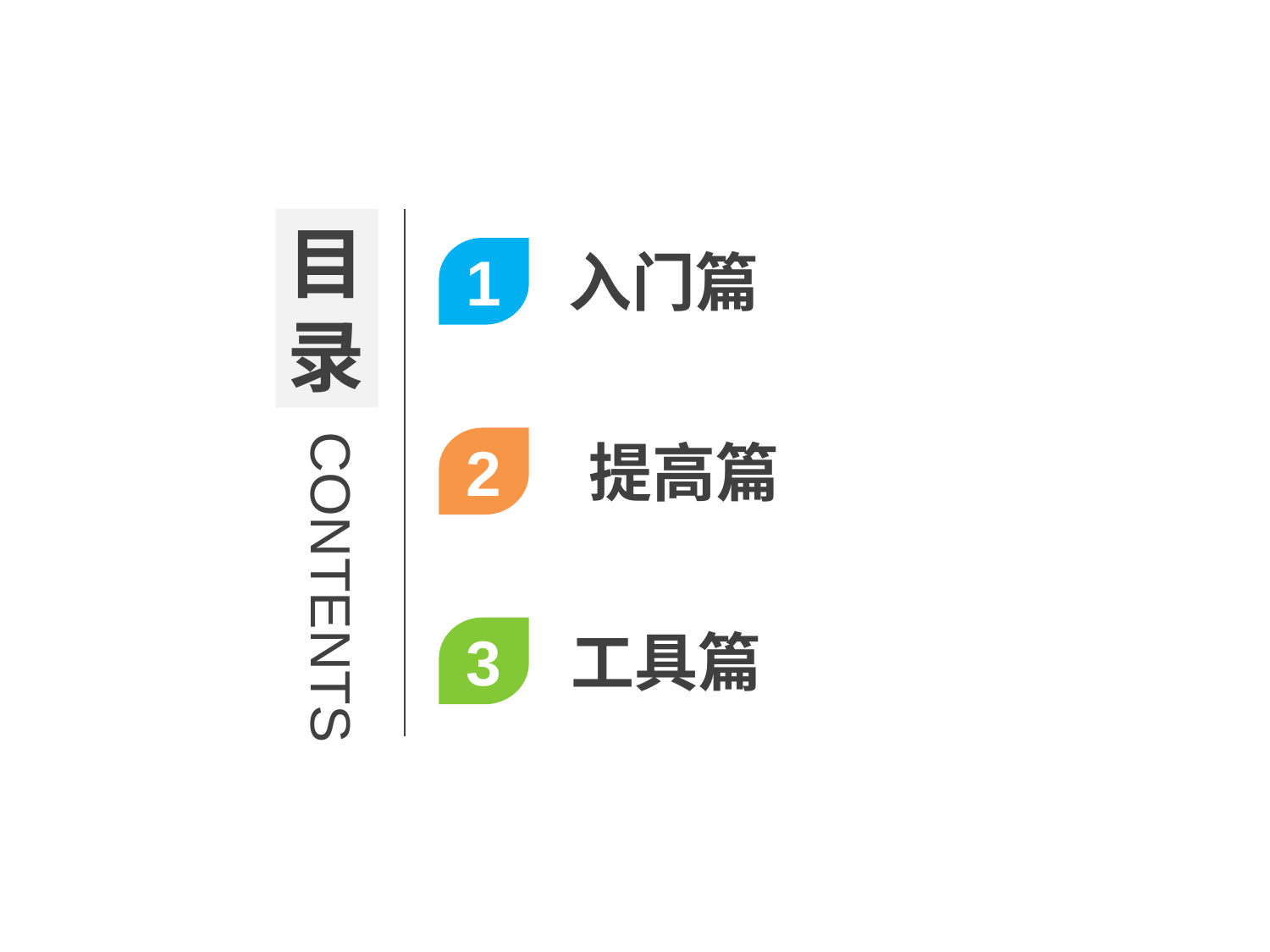

目
录
1

入门篇
CONTENTS
2

提高篇
3

工具篇